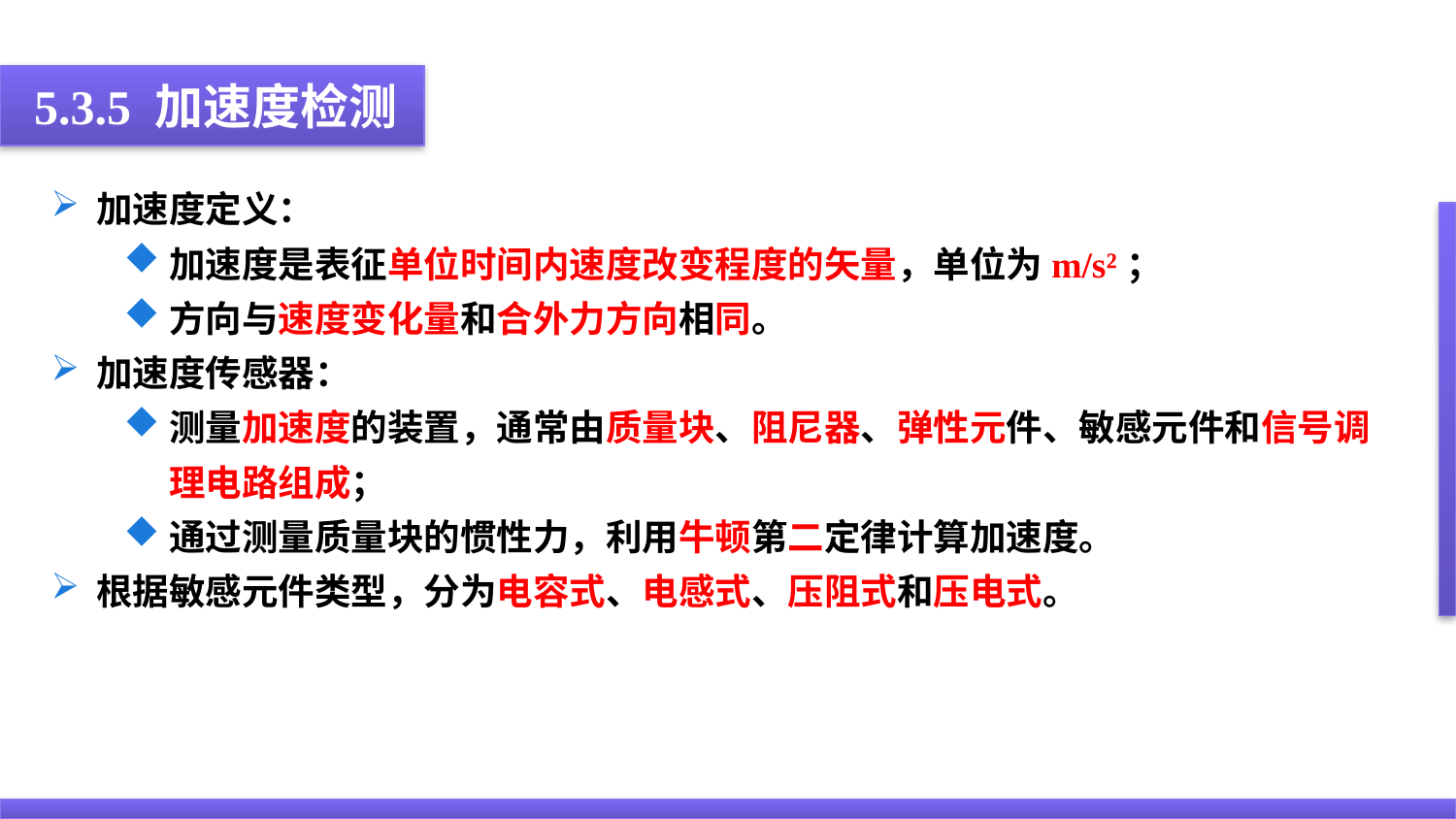

5.3.5 加速度检测
加速度定义：
加速度是表征单位时间内速度改变程度的矢量，单位为m/s²；
方向与速度变化量和合外力方向相同。
加速度传感器：
测量加速度的装置，通常由质量块、阻尼器、弹性元件、敏感元件和信号调理电路组成；
通过测量质量块的惯性力，利用牛顿第二定律计算加速度。
根据敏感元件类型，分为电容式、电感式、压阻式和压电式。